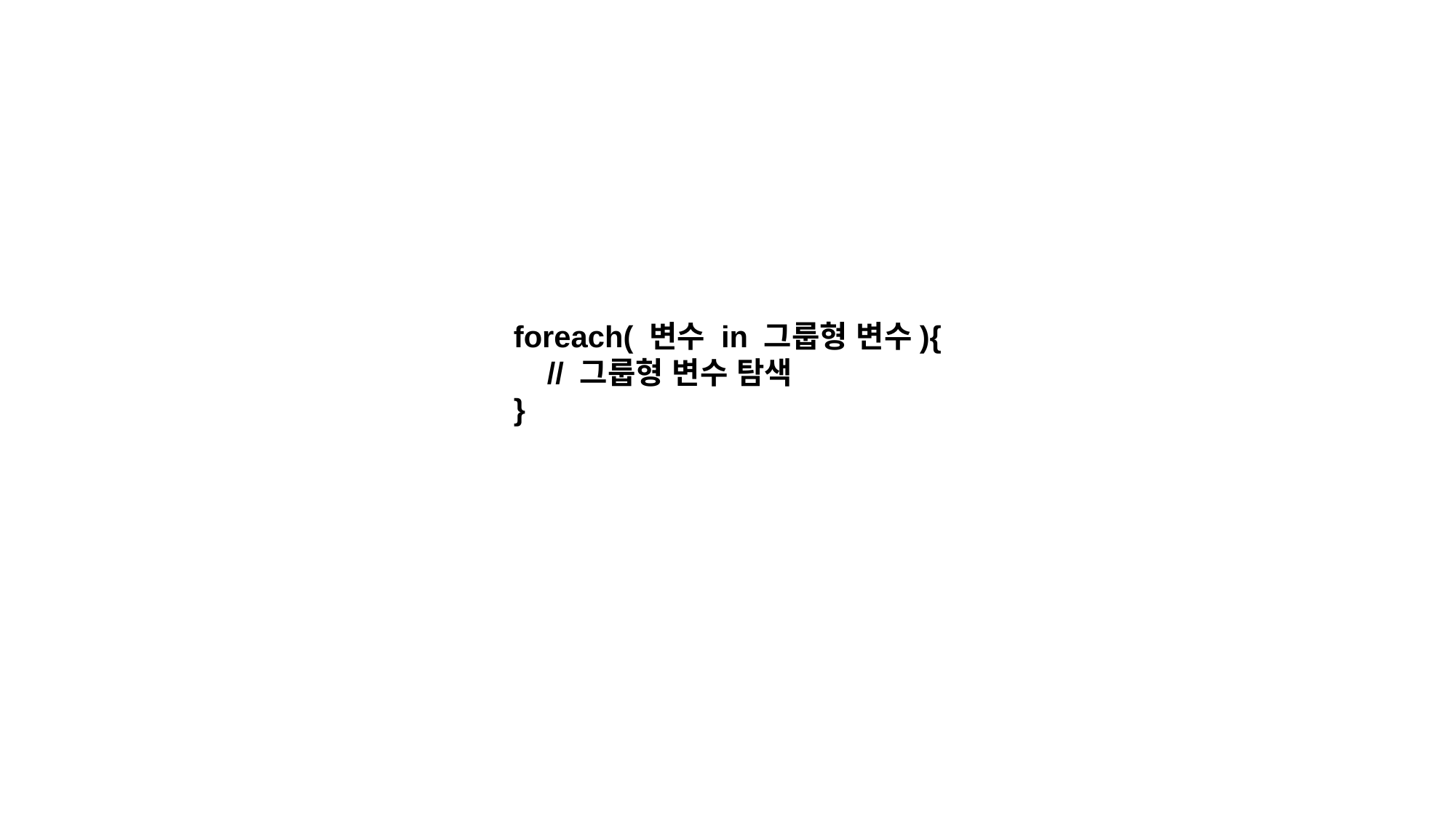

foreach( 변수 in 그룹형 변수){
    // 그룹형 변수 탐색
}